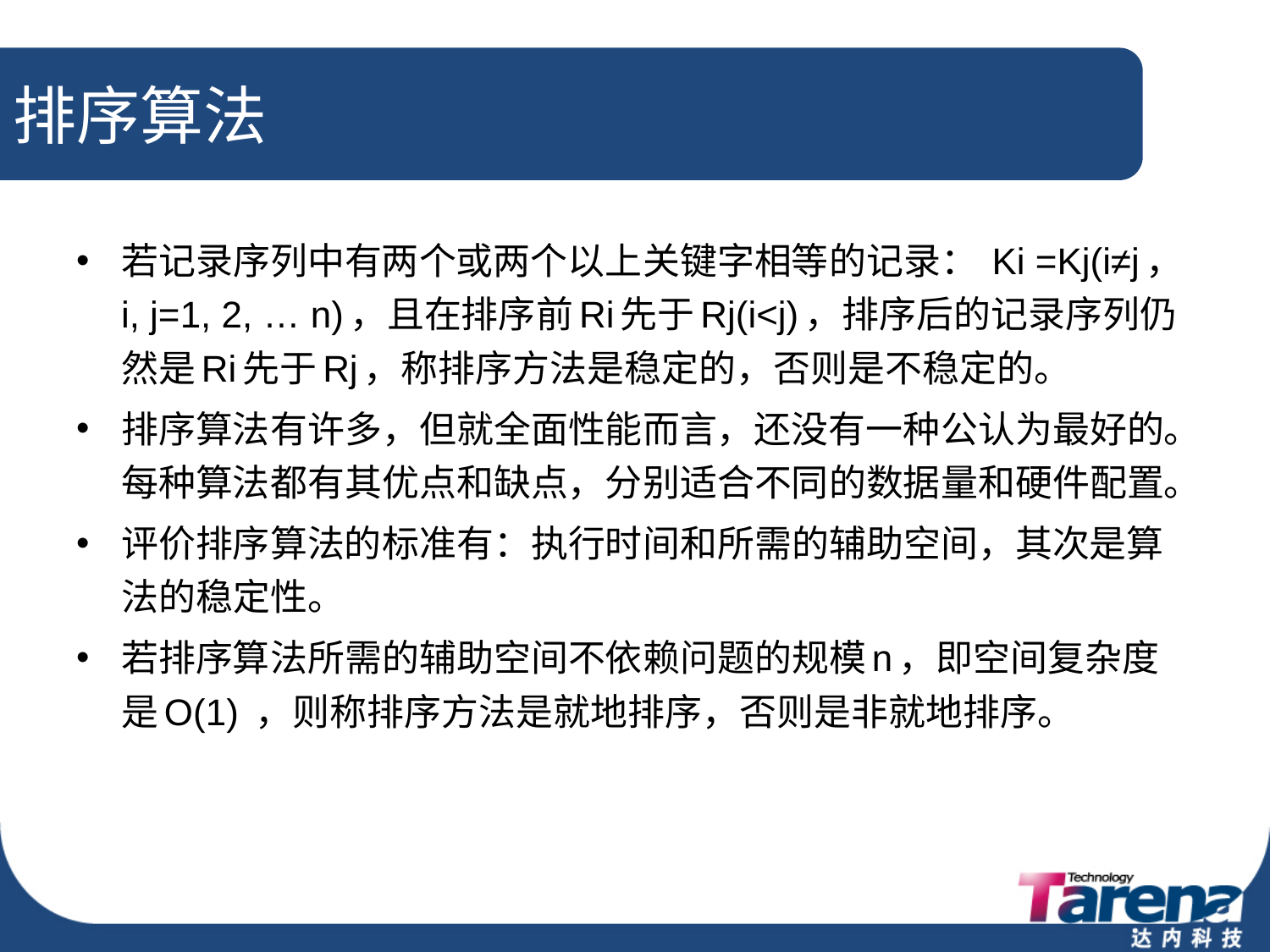

# 排序算法
若记录序列中有两个或两个以上关键字相等的记录： Ki =Kj(i≠j，i, j=1, 2, … n)，且在排序前Ri先于Rj(i<j)，排序后的记录序列仍然是Ri先于Rj，称排序方法是稳定的，否则是不稳定的。
排序算法有许多，但就全面性能而言，还没有一种公认为最好的。每种算法都有其优点和缺点，分别适合不同的数据量和硬件配置。
评价排序算法的标准有：执行时间和所需的辅助空间，其次是算法的稳定性。
若排序算法所需的辅助空间不依赖问题的规模n，即空间复杂度是O(1) ，则称排序方法是就地排序，否则是非就地排序。